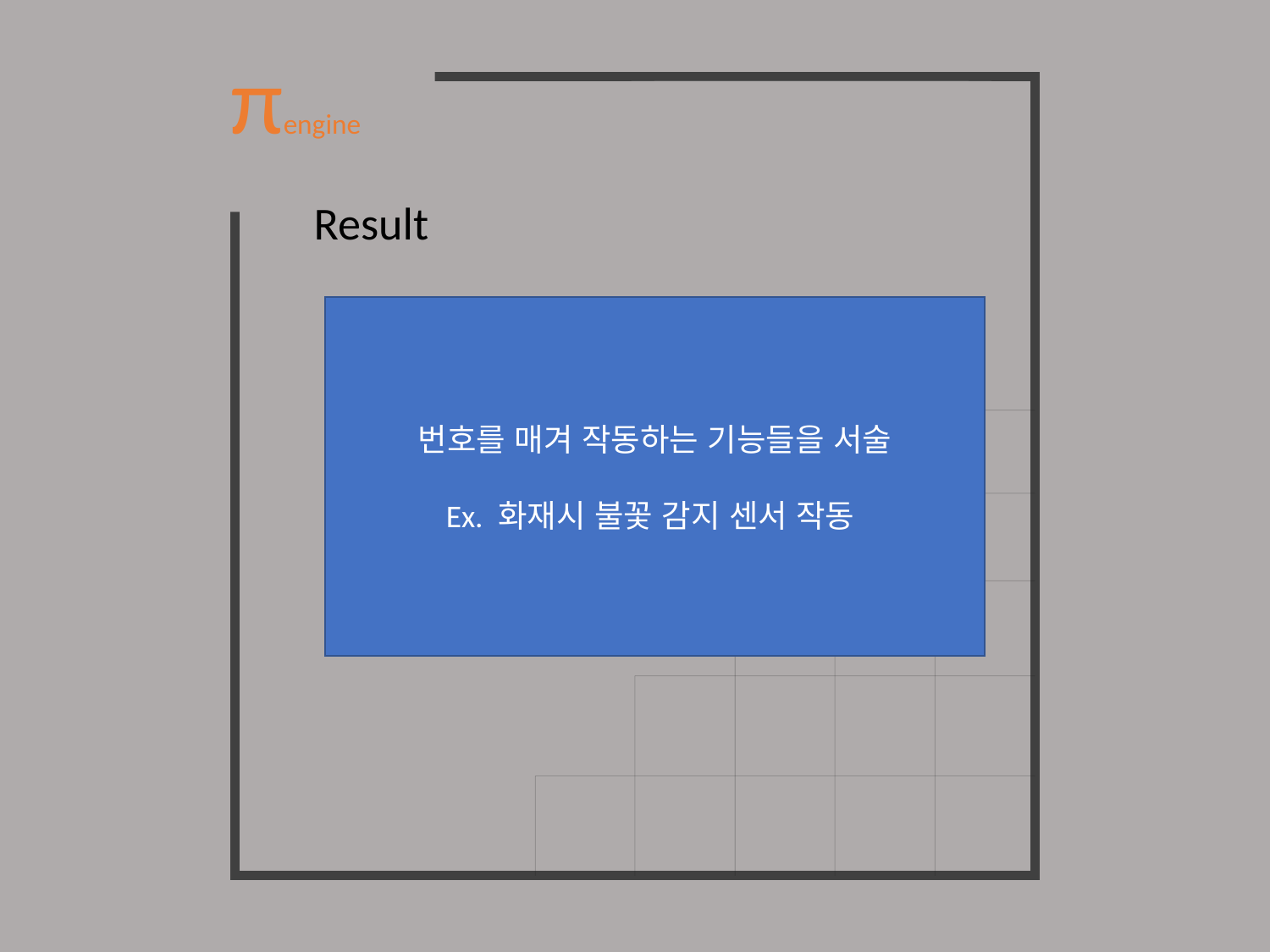

πengine

Result
번호를 매겨 작동하는 기능들을 서술

Ex. 화재시 불꽃 감지 센서 작동